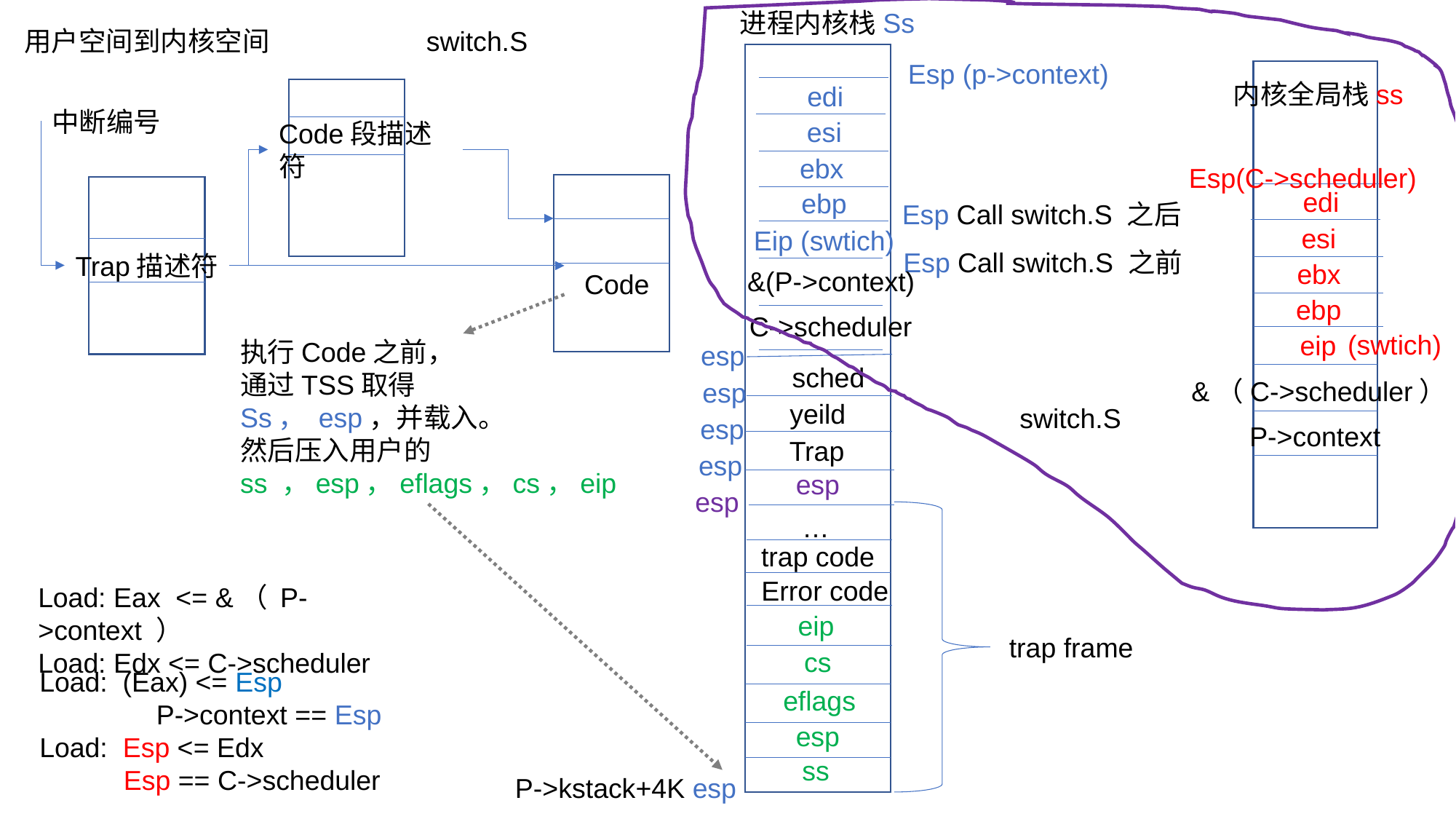

进程内核栈Ss
用户空间到内核空间
switch.S

Esp (p->context)

内核全局栈ss
edi

中断编号
esi
Code段描述符
ebx
Esp(C->scheduler)

edi
ebp
Esp Call switch.S 之后
esi
Eip (swtich)
Esp Call switch.S 之前
Trap描述符
ebx
&(P->context)
Code
ebp
 C->scheduler
(swtich)
eip
执行Code之前，
通过TSS取得
Ss， esp，并载入。
然后压入用户的
ss ，esp，eflags，cs，eip
esp
sched
 &（C->scheduler）
esp
yeild
switch.S
esp
P->context
Trap

esp
esp
esp

…
trap code
Error code
Load: Eax  <= &（ P->context ）
Load: Edx <= C->scheduler
eip
trap frame
cs
Load:  (Eax) <= Esp
	 P->context == Esp
Load:  Esp <= Edx
           Esp == C->scheduler
eflags
esp
ss
P->kstack+4K esp